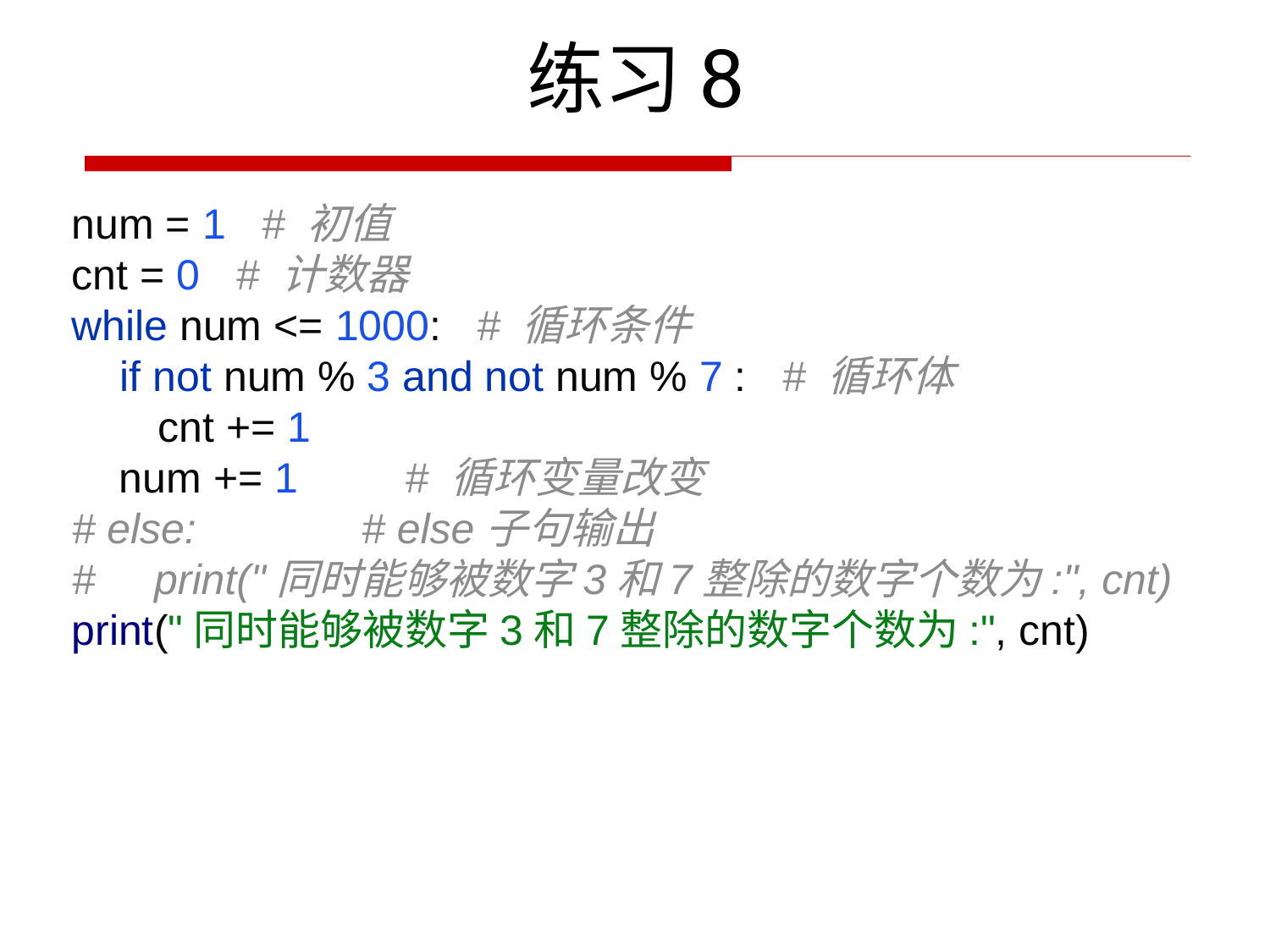

练习8
num = 1   # 初值
cnt = 0   # 计数器
while num <= 1000:   # 循环条件
    if not num % 3 and not num % 7 :   # 循环体
        cnt += 1
    num += 1         # 循环变量改变
# else:              # else子句输出
#     print("同时能够被数字3和7整除的数字个数为:", cnt)
print("同时能够被数字3和7整除的数字个数为:", cnt)